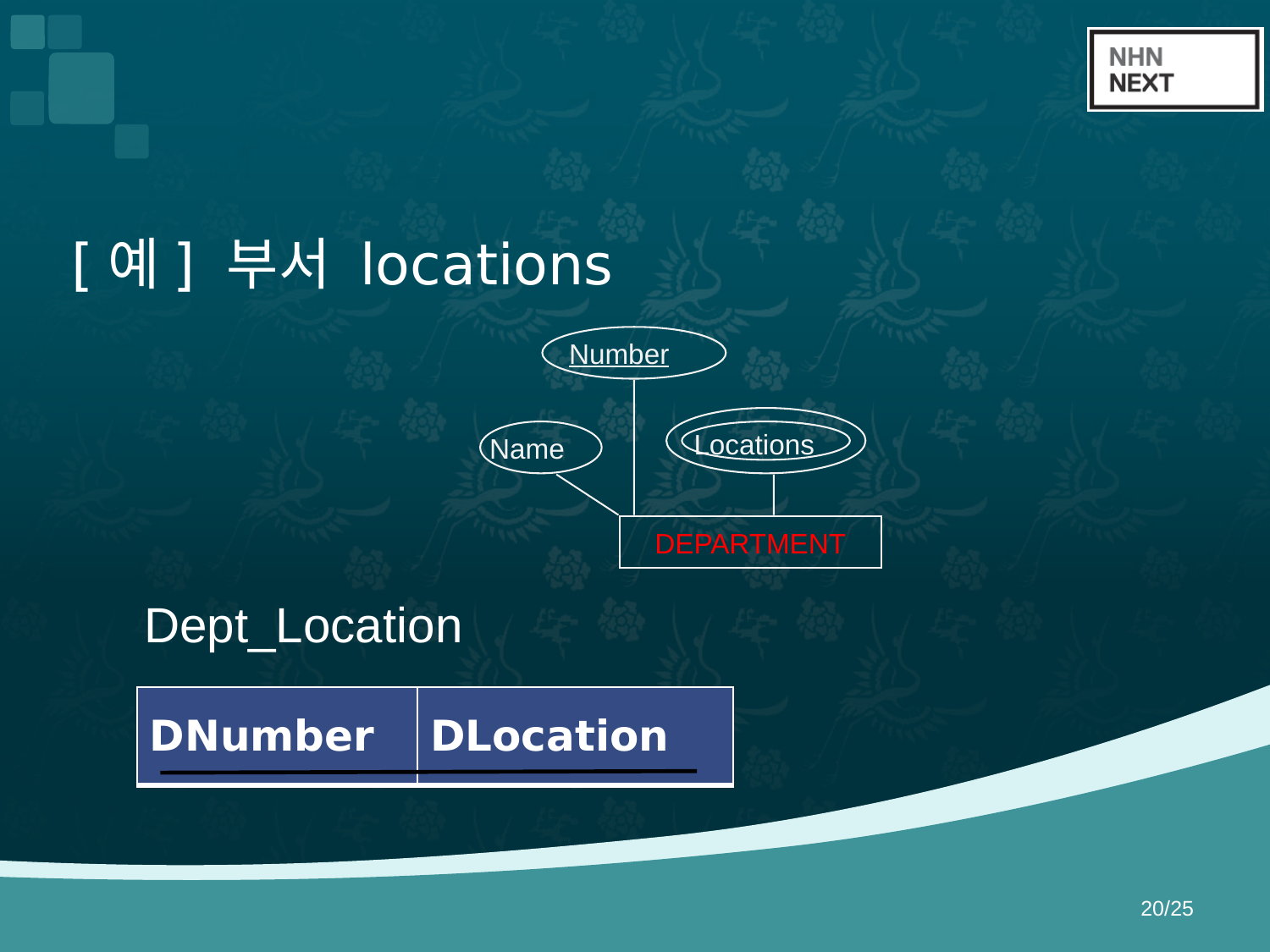

#
[예] 부서 locations

Number

Locations

Name

DEPARTMENT
Dept_Location
| DNumber | DLocation |
| --- | --- |
20/25